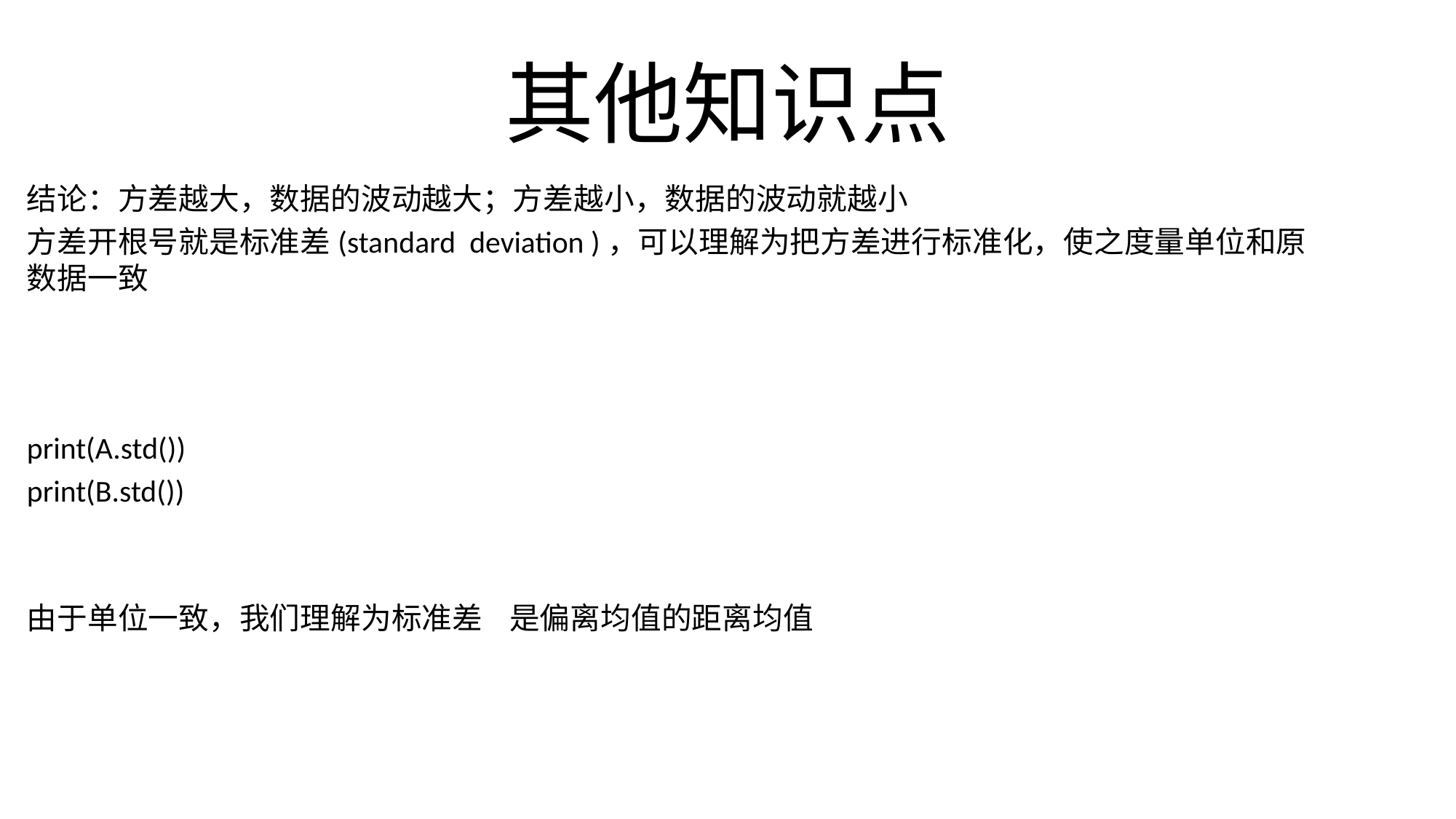

# 其他知识点
结论：方差越大，数据的波动越大；方差越小，数据的波动就越小
方差开根号就是标准差(standard  deviation )，可以理解为把方差进行标准化，使之度量单位和原数据一致

print(A.std())
print(B.std())

由于单位一致，我们理解为标准差    是偏离均值的距离均值